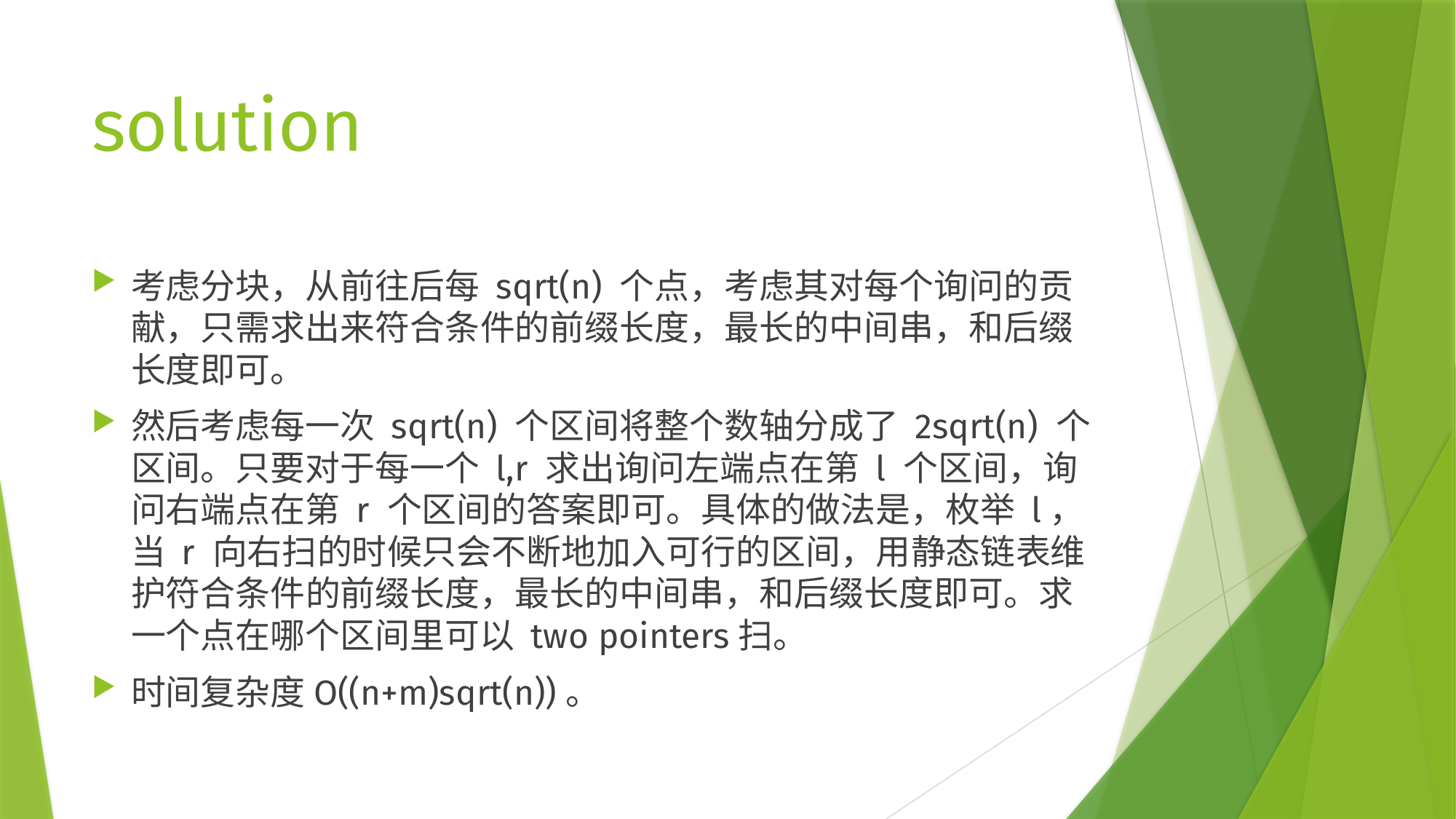

# solution
考虑分块，从前往后每 sqrt(n) 个点，考虑其对每个询问的贡献，只需求出来符合条件的前缀长度，最长的中间串，和后缀长度即可。
然后考虑每一次 sqrt(n) 个区间将整个数轴分成了 2sqrt(n) 个区间。只要对于每一个 l,r 求出询问左端点在第 l 个区间，询问右端点在第 r 个区间的答案即可。具体的做法是，枚举 l，当 r 向右扫的时候只会不断地加入可行的区间，用静态链表维护符合条件的前缀长度，最长的中间串，和后缀长度即可。求一个点在哪个区间里可以 two pointers扫。
时间复杂度O((n+m)sqrt(n))。